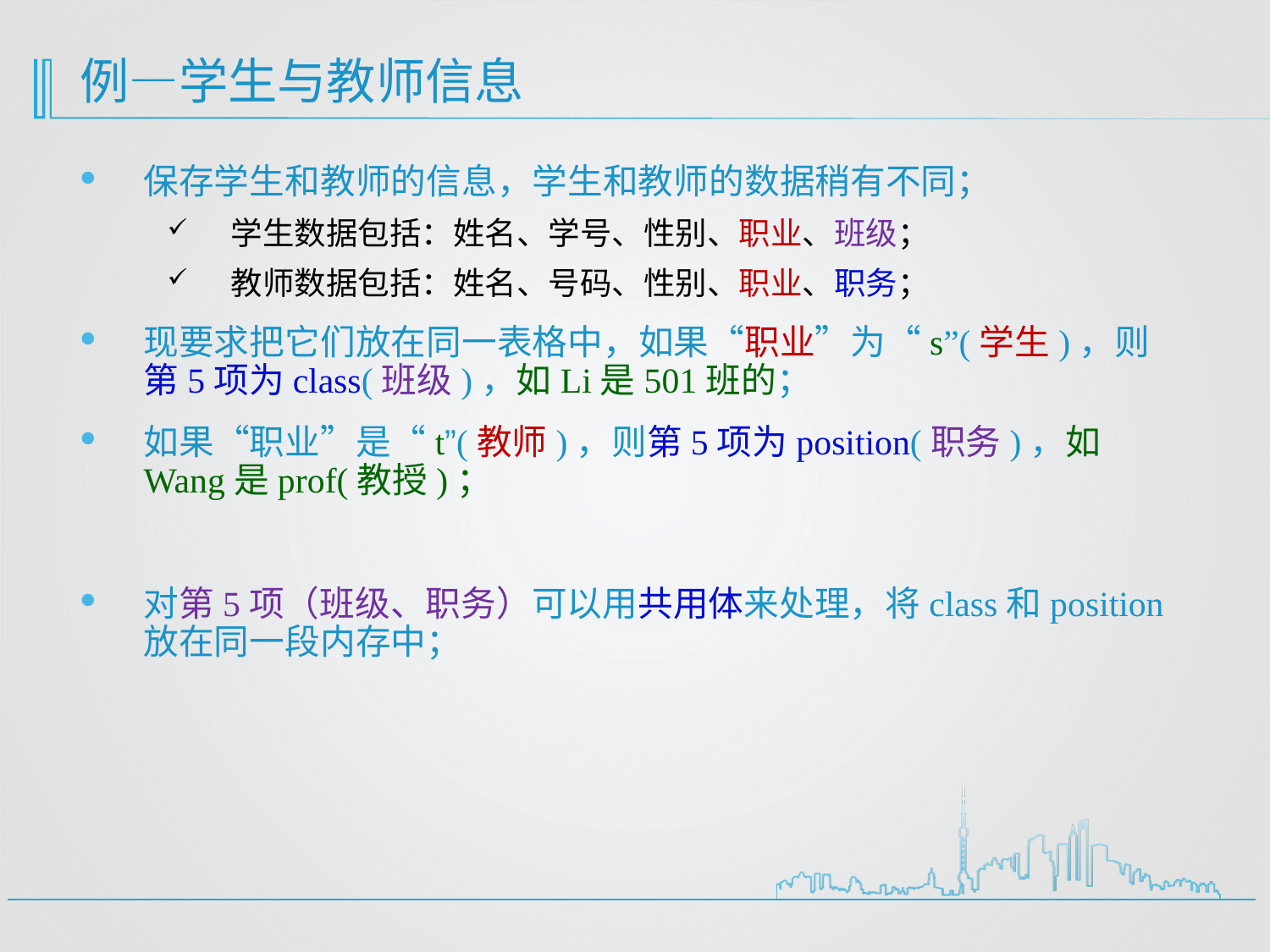

# 例—学生与教师信息
保存学生和教师的信息，学生和教师的数据稍有不同；
学生数据包括：姓名、学号、性别、职业、班级；
教师数据包括：姓名、号码、性别、职业、职务；
现要求把它们放在同一表格中，如果“职业”为“s”(学生)，则第5项为class(班级)，如Li是501班的；
如果“职业”是“t”(教师)，则第5项为position(职务)，如Wang是prof(教授)；

对第5项（班级、职务）可以用共用体来处理，将class和position放在同一段内存中；